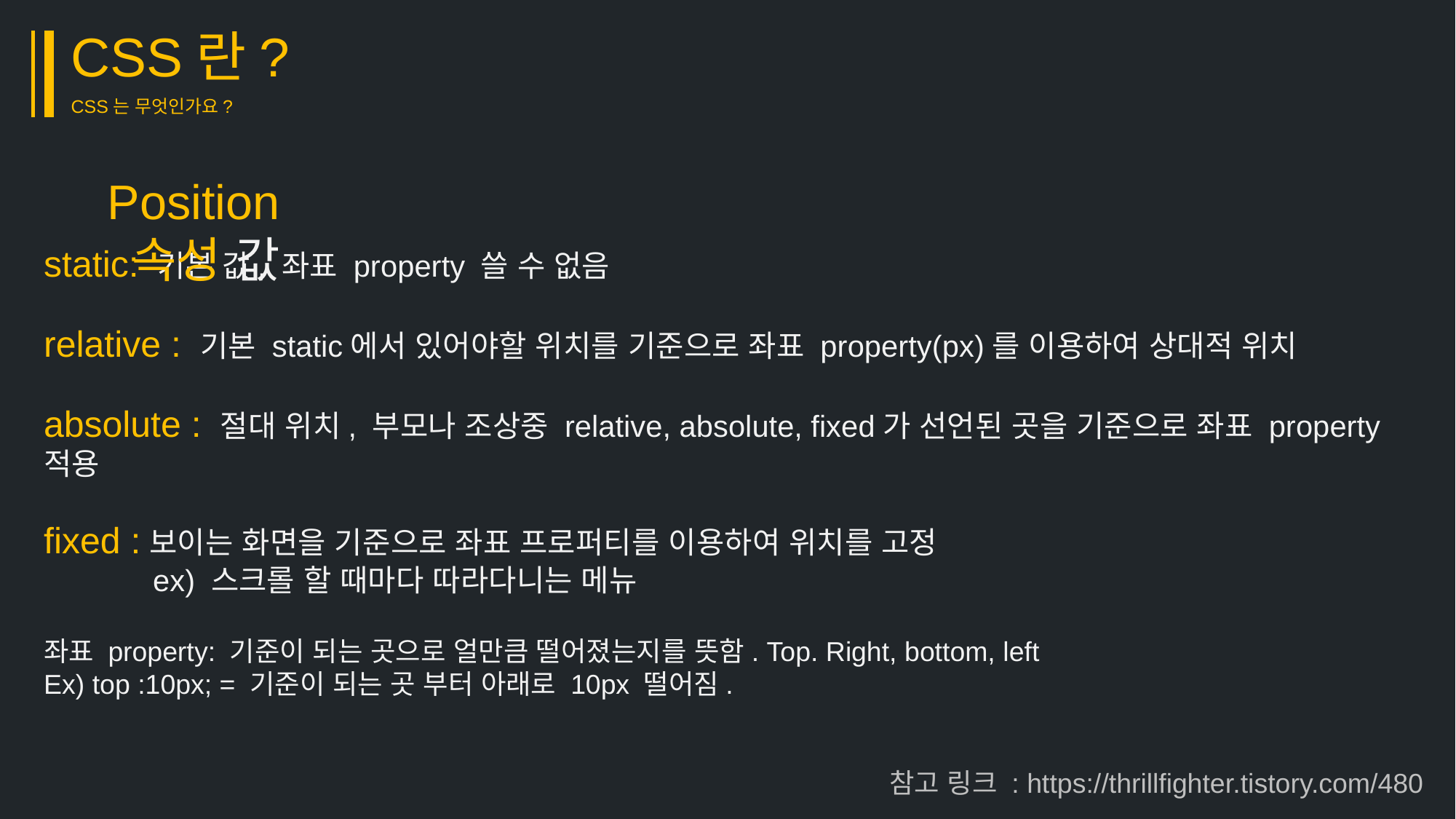

CSS란?

CSS는 무엇인가요?
Position 속성 값
static: 기본 값, 좌표 property 쓸 수 없음

relative : 기본 static에서 있어야할 위치를 기준으로 좌표 property(px)를 이용하여 상대적 위치

absolute : 절대 위치, 부모나 조상중 relative, absolute, fixed가 선언된 곳을 기준으로 좌표 property 적용

fixed :보이는 화면을 기준으로 좌표 프로퍼티를 이용하여 위치를 고정
	ex) 스크롤 할 때마다 따라다니는 메뉴

좌표 property: 기준이 되는 곳으로 얼만큼 떨어졌는지를 뜻함. Top. Right, bottom, left
Ex) top :10px; = 기준이 되는 곳 부터 아래로 10px 떨어짐.
참고 링크 : https://thrillfighter.tistory.com/480